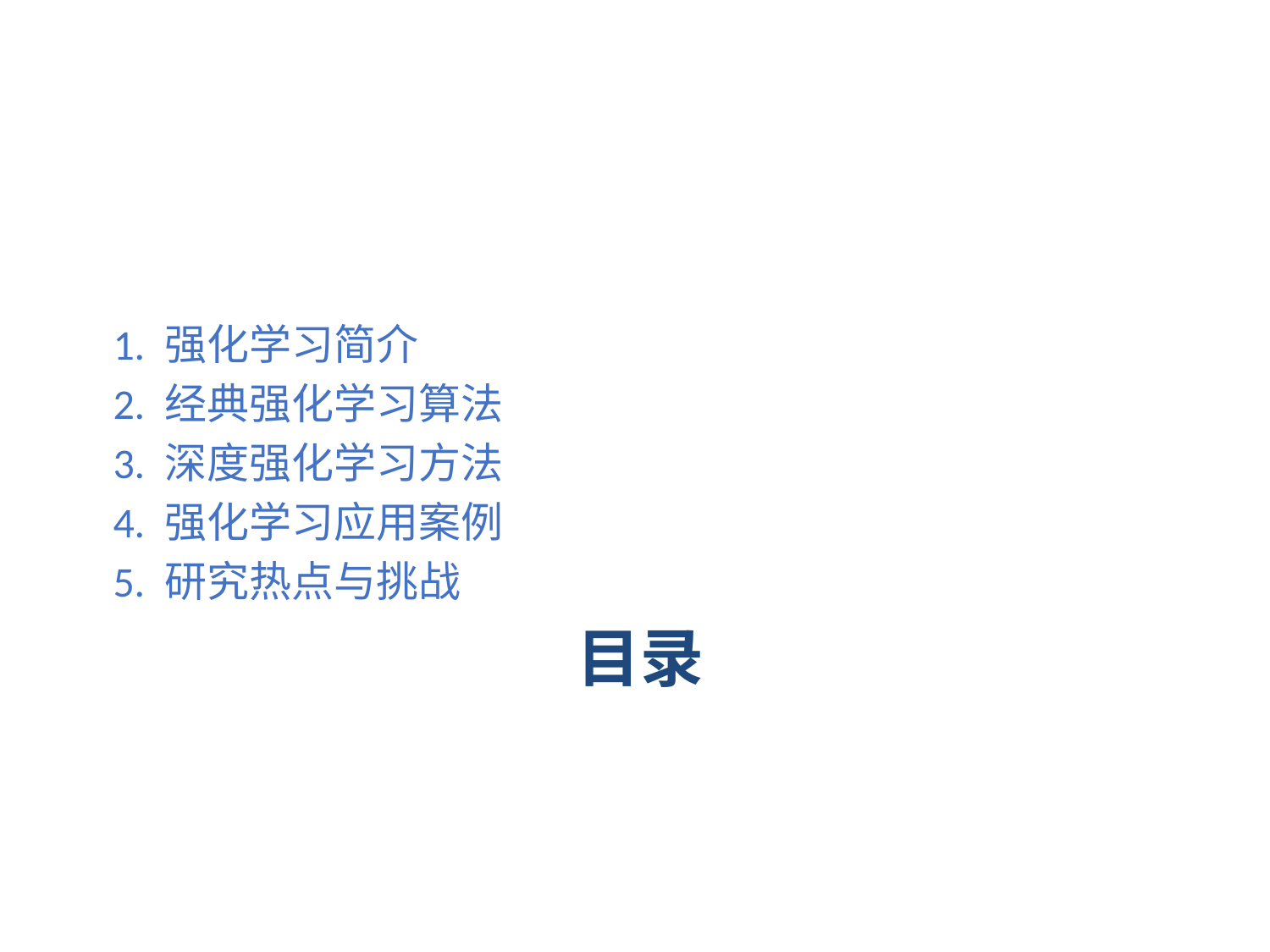

1. 强化学习简介
2. 经典强化学习算法
3. 深度强化学习方法
4. 强化学习应用案例
5. 研究热点与挑战
# 目录